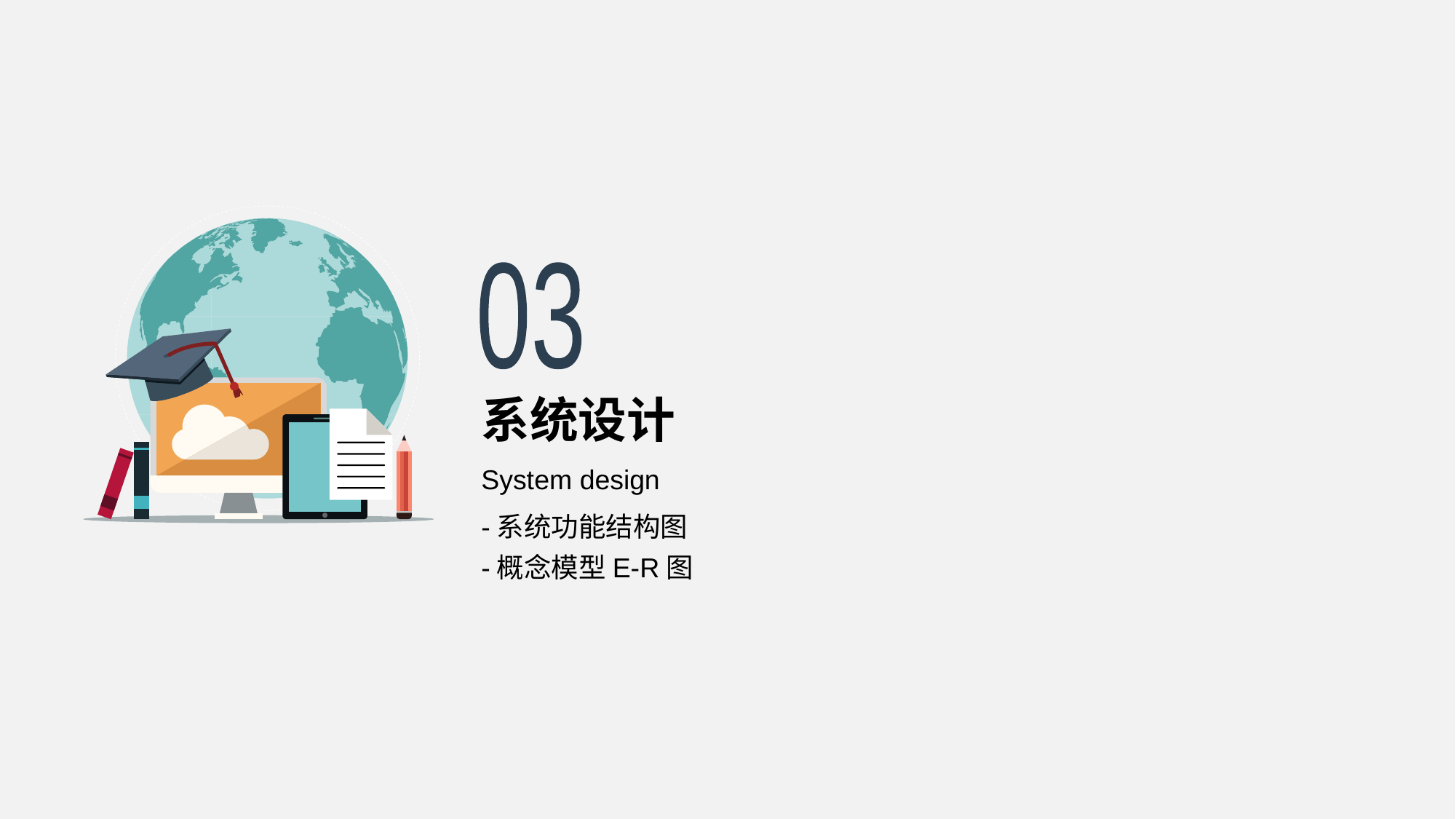

03
# 系统设计
System design
-系统功能结构图
-概念模型E-R图